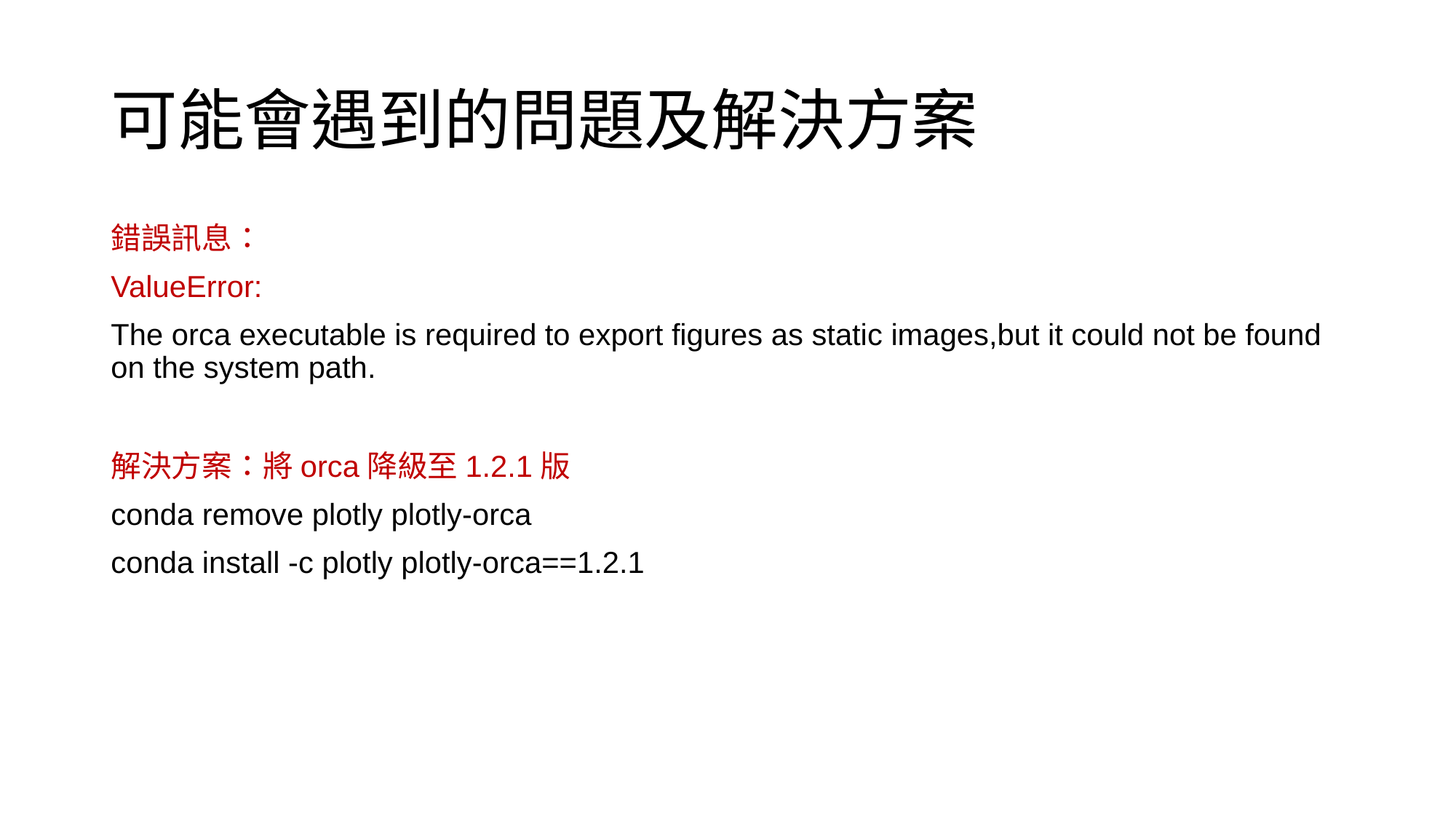

# 可能會遇到的問題及解決方案
錯誤訊息：
ValueError:
The orca executable is required to export figures as static images,but it could not be found on the system path.

解決方案：將orca降級至1.2.1版
conda remove plotly plotly-orca
conda install -c plotly plotly-orca==1.2.1